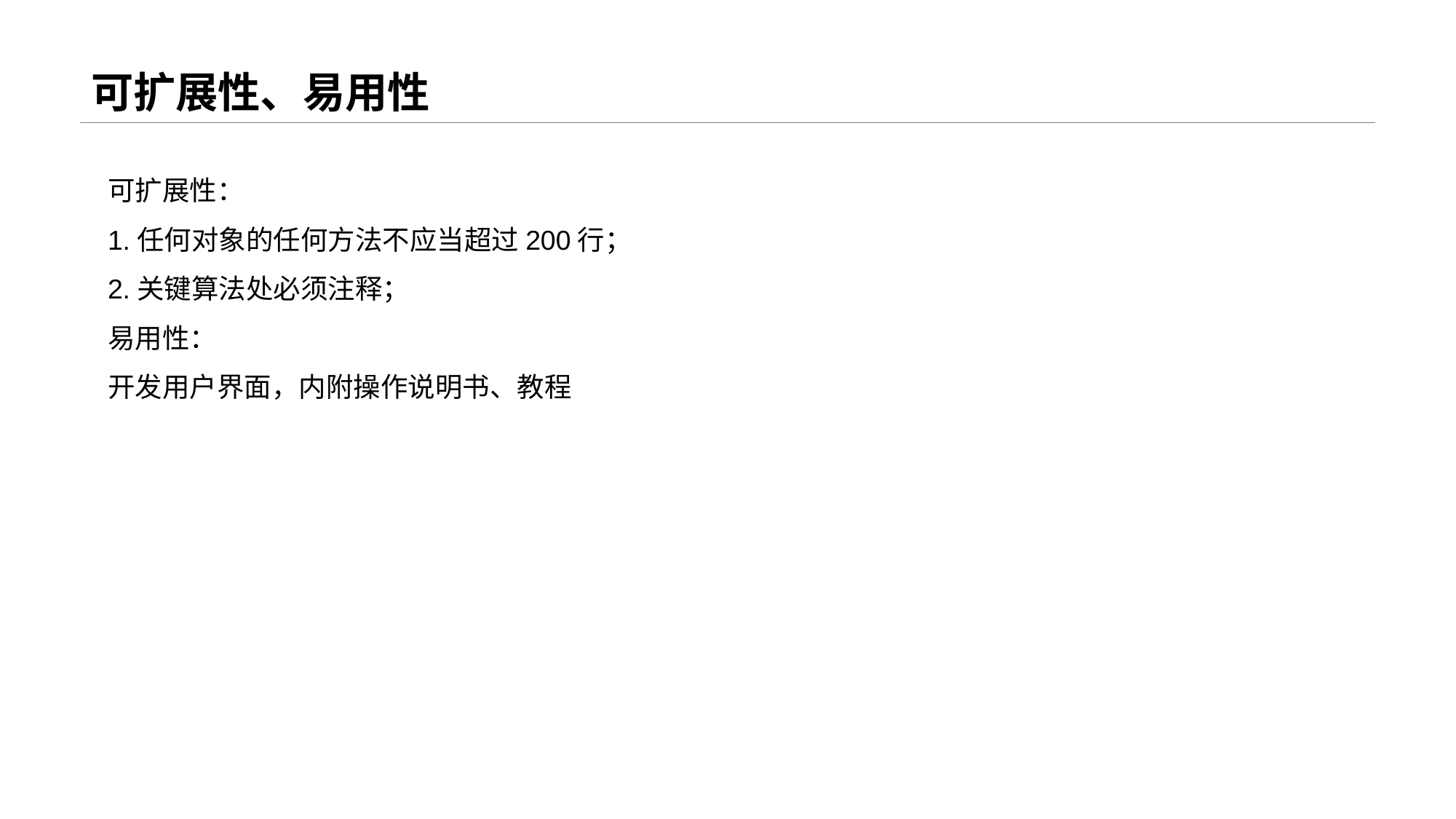

# 可扩展性、易用性
可扩展性：
1.任何对象的任何方法不应当超过200行；
2.关键算法处必须注释；
易用性：
开发用户界面，内附操作说明书、教程
40